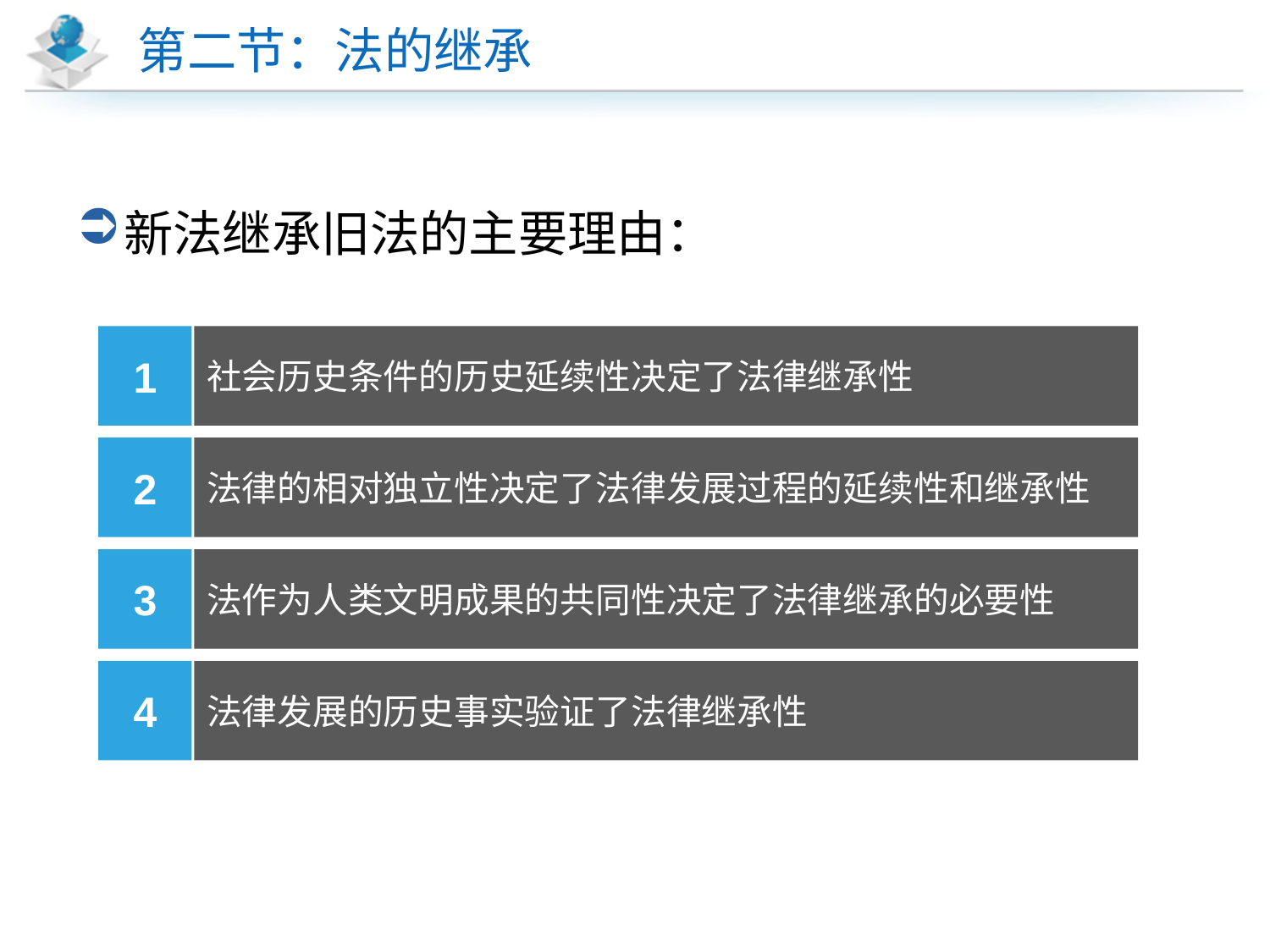

# 第二节：法的继承
新法继承旧法的主要理由：
1
社会历史条件的历史延续性决定了法律继承性
2
法律的相对独立性决定了法律发展过程的延续性和继承性
3
法作为人类文明成果的共同性决定了法律继承的必要性
4
法律发展的历史事实验证了法律继承性